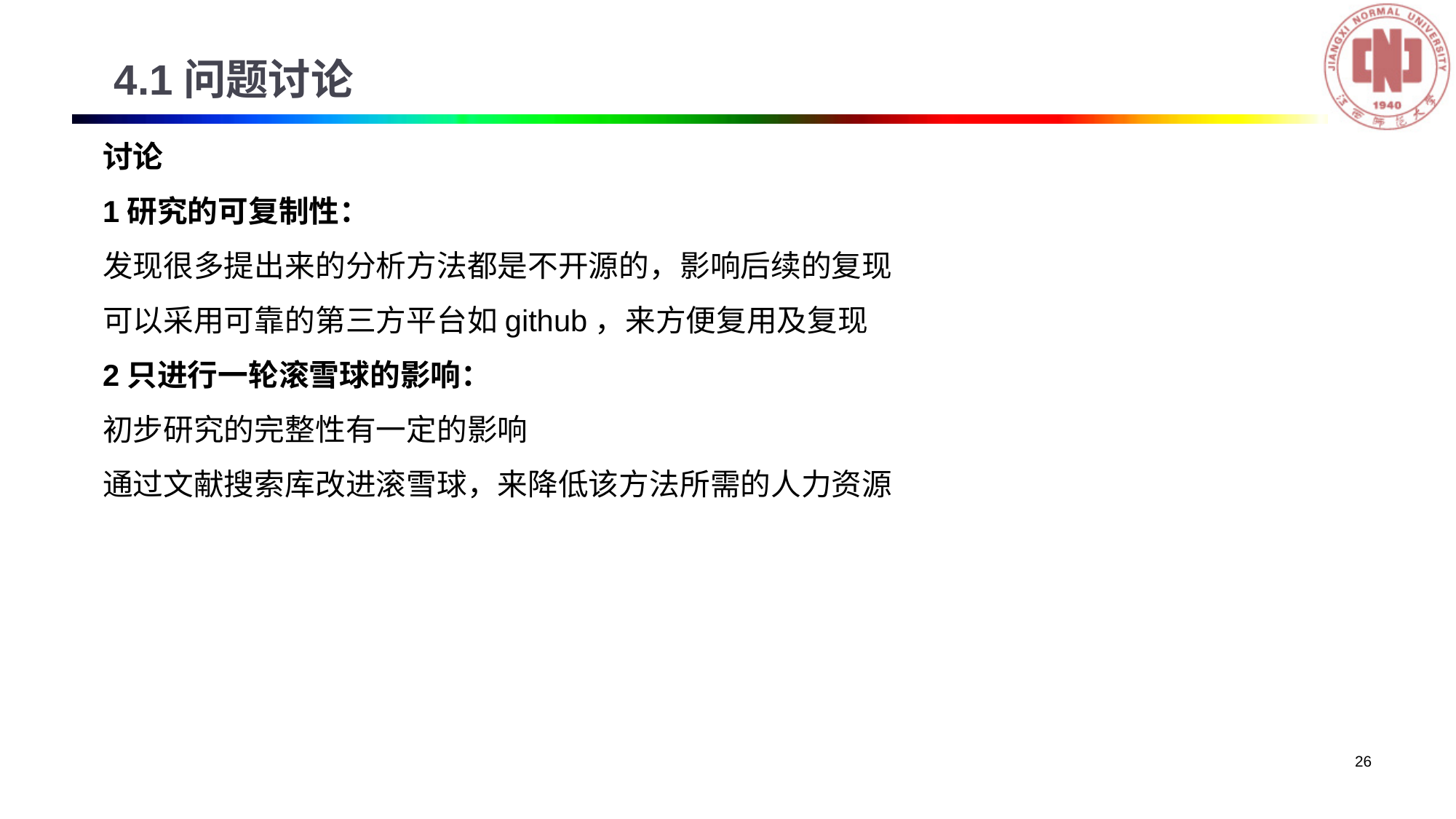

4.1问题讨论
讨论
1研究的可复制性：
发现很多提出来的分析方法都是不开源的，影响后续的复现
可以采用可靠的第三方平台如github，来方便复用及复现
2只进行一轮滚雪球的影响：
初步研究的完整性有一定的影响
通过文献搜索库改进滚雪球，来降低该方法所需的人力资源
26